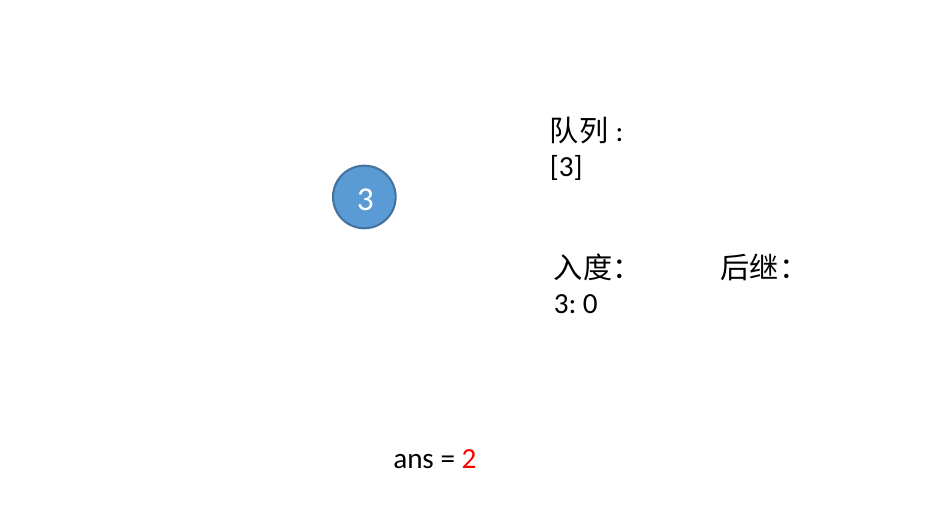

队列:
[3]
3
入度：
3: 0
后继：
ans = 2